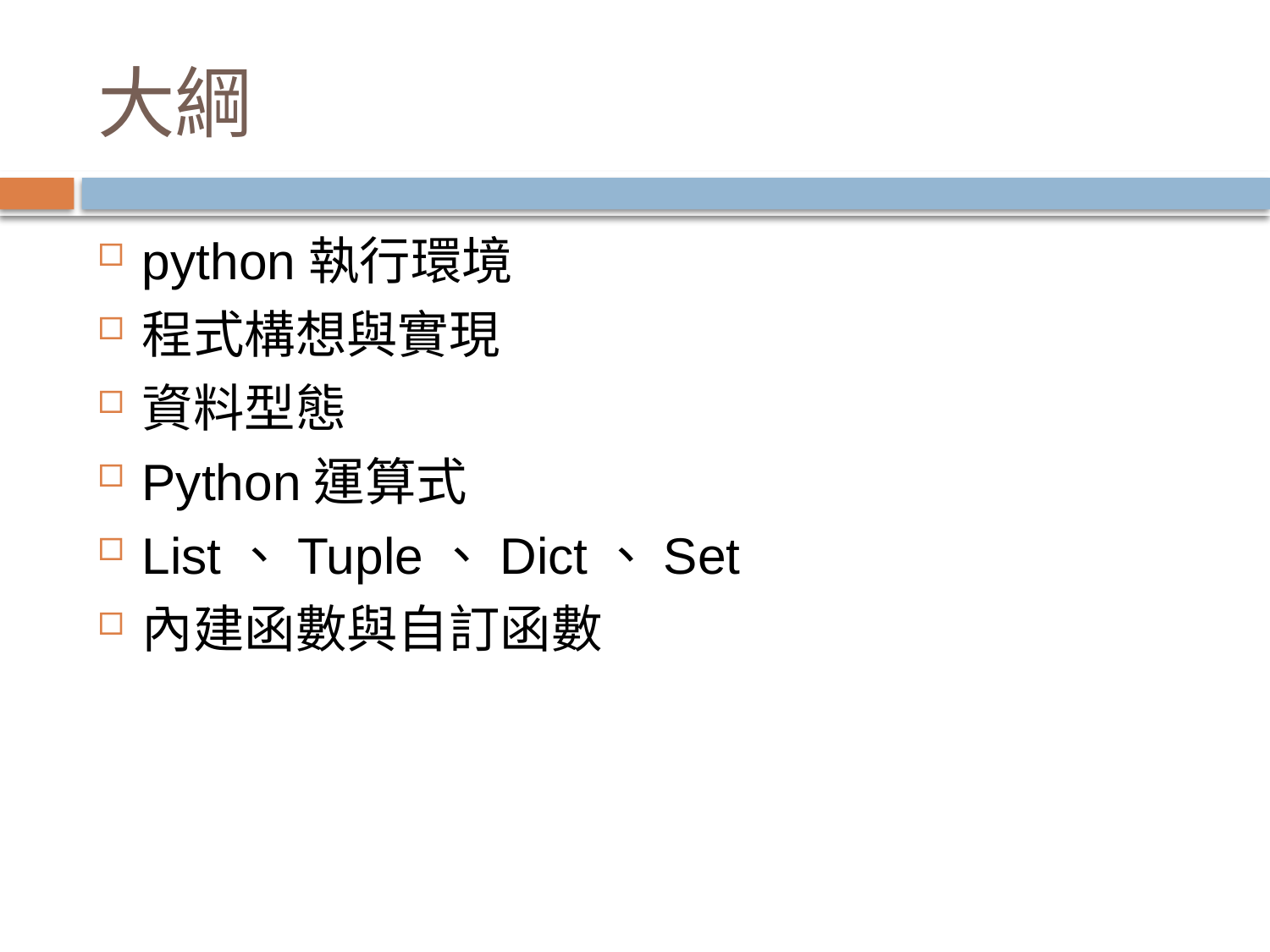

# 大綱
python執行環境
程式構想與實現
資料型態
Python運算式
List、Tuple、Dict、Set
內建函數與自訂函數